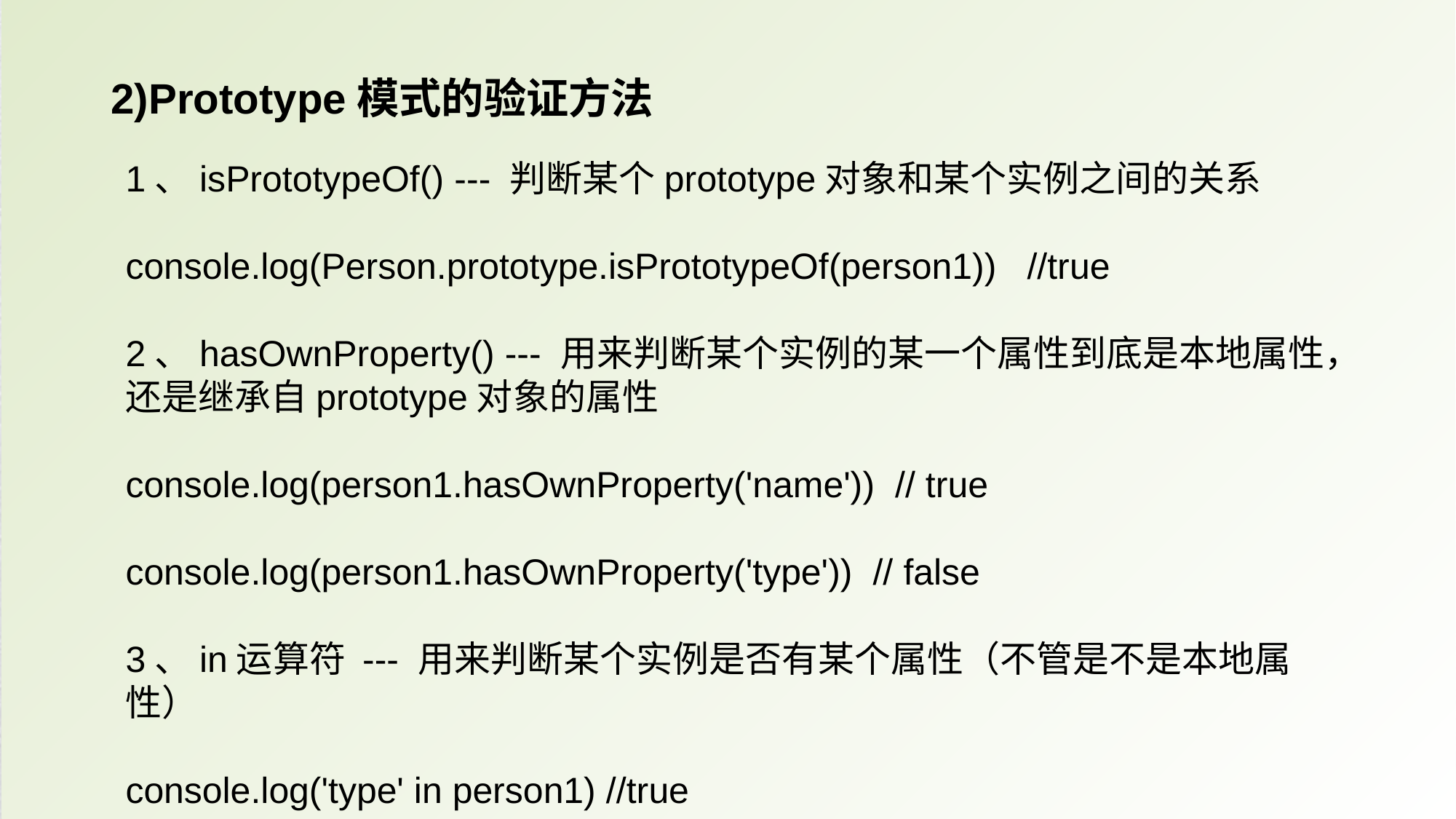

2)Prototype模式的验证方法

1、isPrototypeOf() --- 判断某个prototype对象和某个实例之间的关系

console.log(Person.prototype.isPrototypeOf(person1))   //true

2、hasOwnProperty() --- 用来判断某个实例的某一个属性到底是本地属性，还是继承自prototype对象的属性

console.log(person1.hasOwnProperty('name'))  // true

console.log(person1.hasOwnProperty('type'))  // false

3、in运算符 --- 用来判断某个实例是否有某个属性（不管是不是本地属性）

console.log('type' in person1) //true